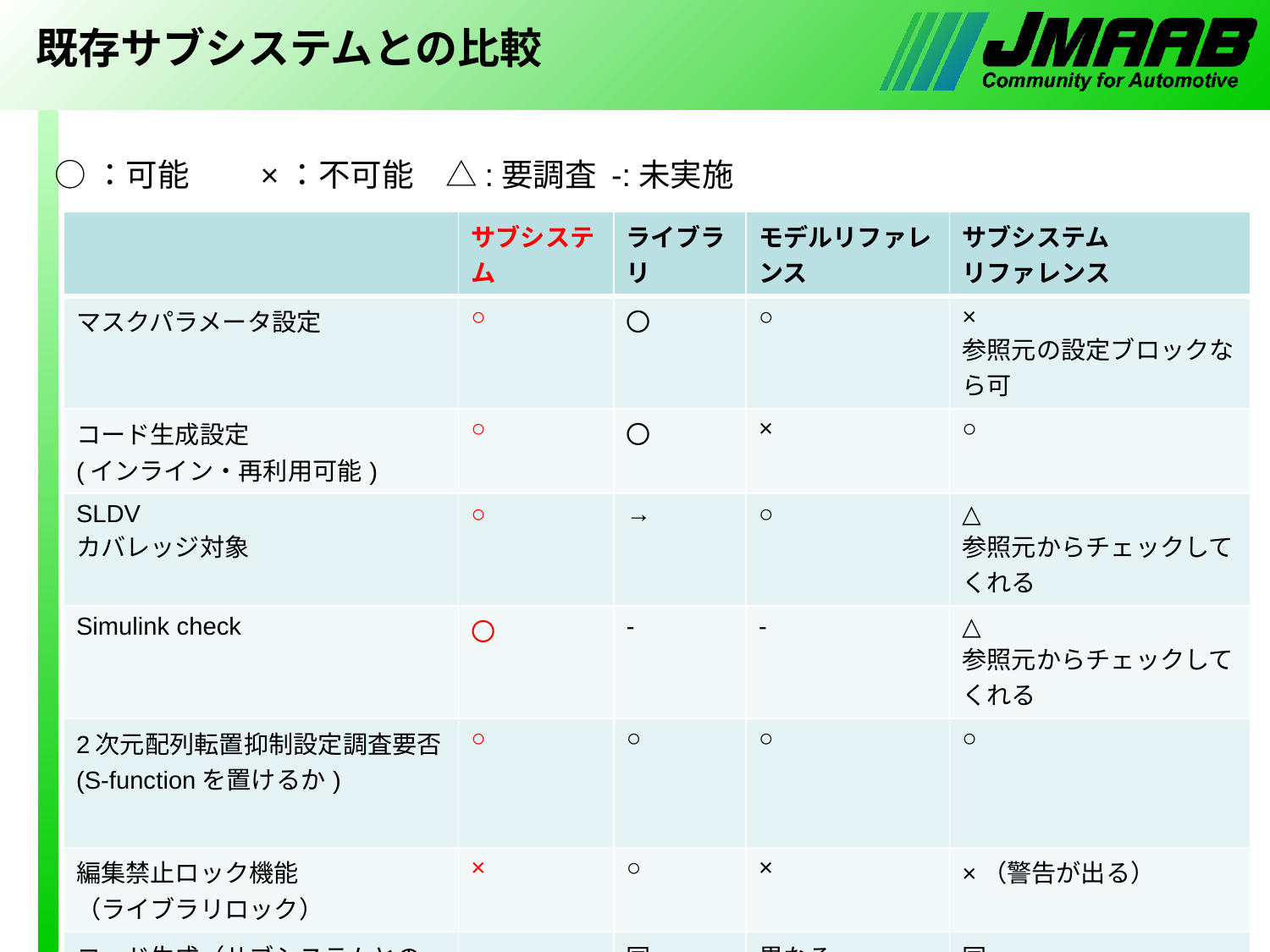

# 既存サブシステムとの比較
○：可能　　×：不可能　△:要調査 -:未実施

|  | サブシステム | ライブラリ | モデルリファレンス | サブシステム リファレンス |
| --- | --- | --- | --- | --- |
| マスクパラメータ設定 | ○ | 〇 | ○ | × 参照元の設定ブロックなら可 |
| コード生成設定 (インライン・再利用可能) | ○ | 〇 | × | ○ |
| SLDV カバレッジ対象 | ○ | → | ○ | △ 参照元からチェックしてくれる |
| Simulink check | 〇 | - | - | △ 参照元からチェックしてくれる |
| 2次元配列転置抑制設定調査要否 (S-functionを置けるか) | ○ | ○ | ○ | ○ |
| 編集禁止ロック機能 （ライブラリロック） | × | ○ | × | ×（警告が出る） |
| コード生成（サブシステムとの比較） | - | 同一 | 異なる | 同一 |